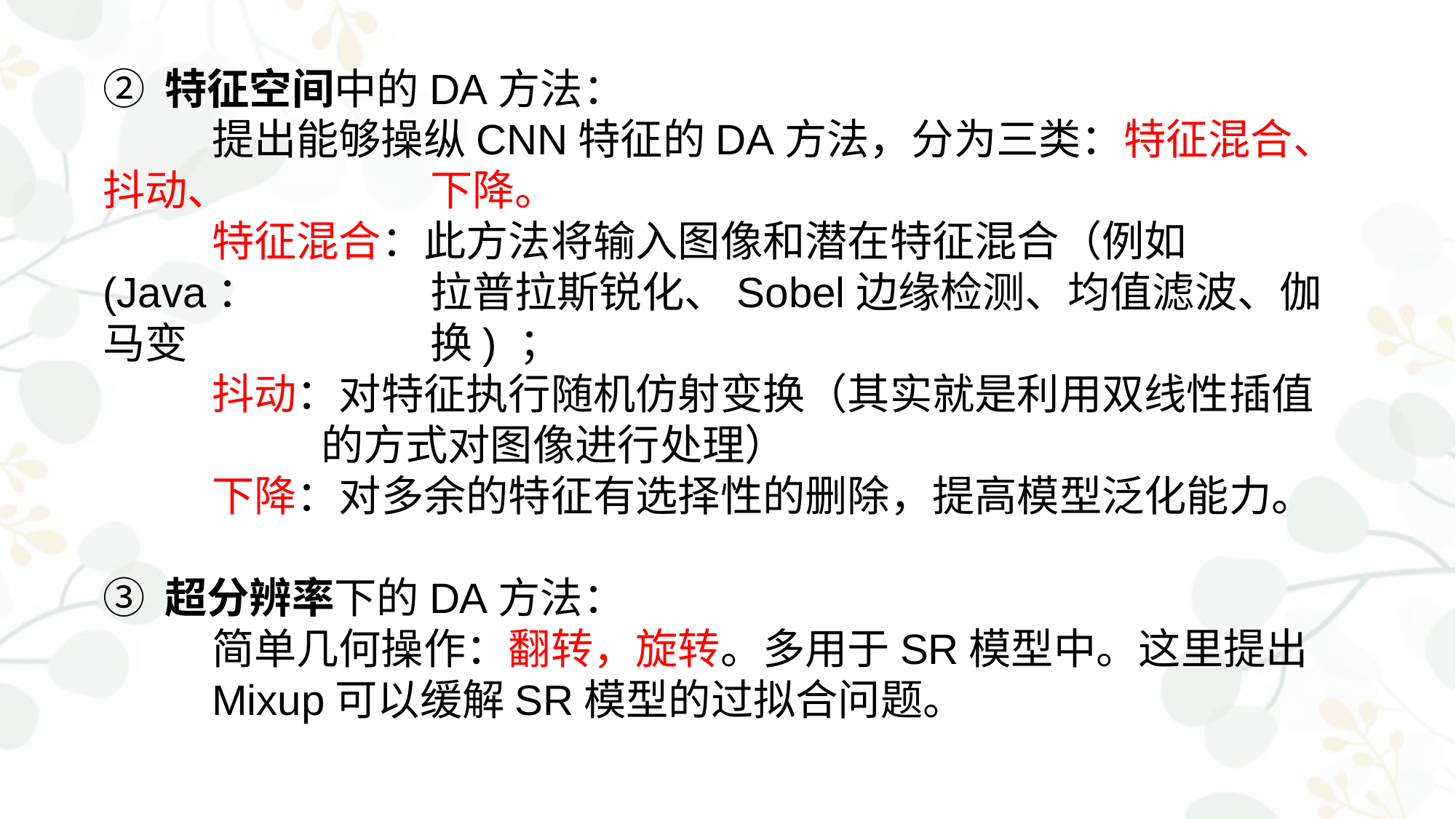

② 特征空间中的DA方法：
	提出能够操纵CNN特征的DA方法，分为三类：特征混合、抖动、		下降。
	特征混合：此方法将输入图像和潜在特征混合（例如(Java：		拉普拉斯锐化、Sobel边缘检测、均值滤波、伽马变			换) ；
	抖动：对特征执行随机仿射变换（其实就是利用双线性插值		的方式对图像进行处理）
	下降：对多余的特征有选择性的删除，提高模型泛化能力。

③ 超分辨率下的DA方法：
	简单几何操作：翻转，旋转。多用于SR模型中。这里提出	Mixup可以缓解SR模型的过拟合问题。